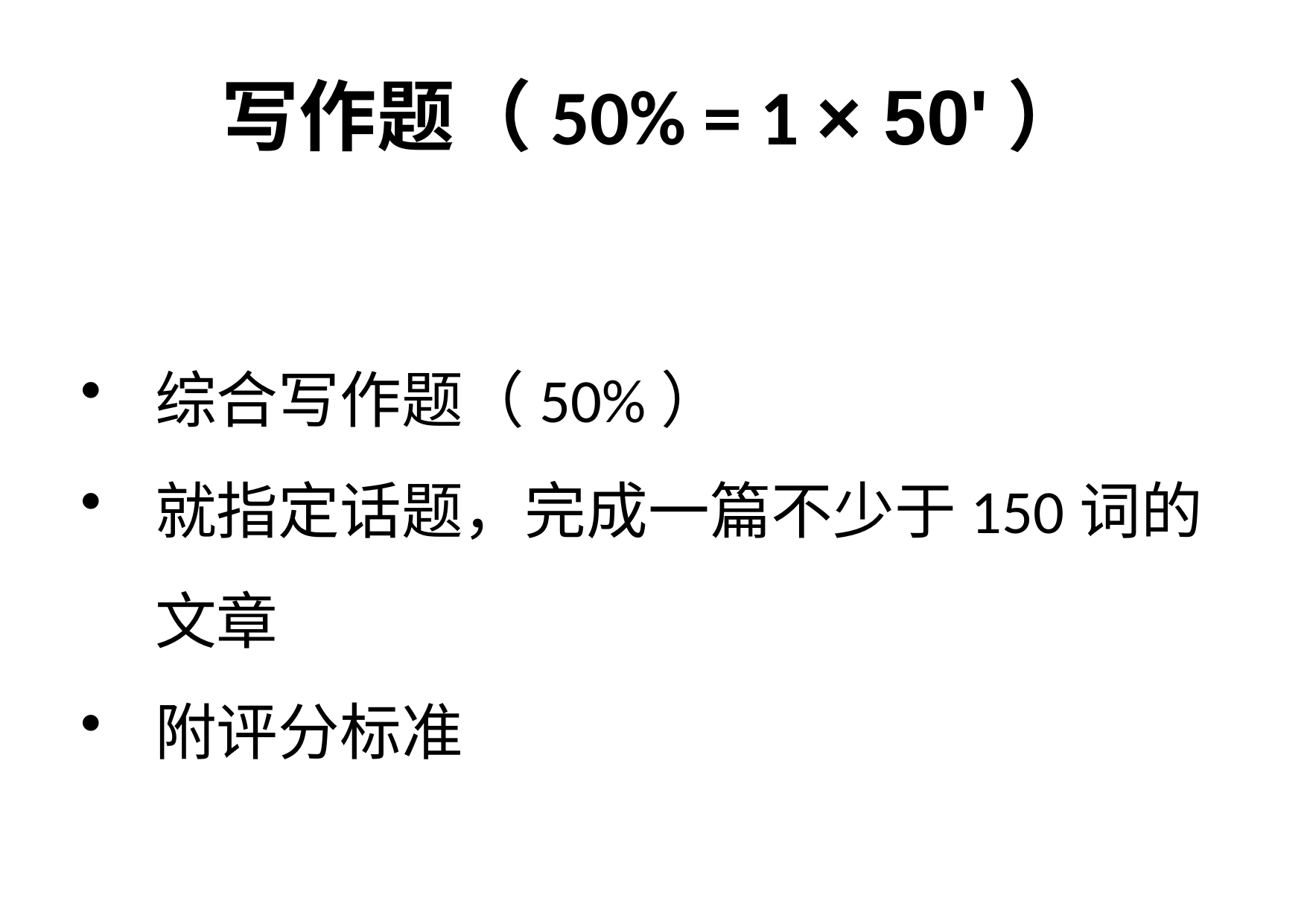

# 写作题（50% = 1 × 50'）

综合写作题（50%）
就指定话题，完成一篇不少于150词的文章
附评分标准